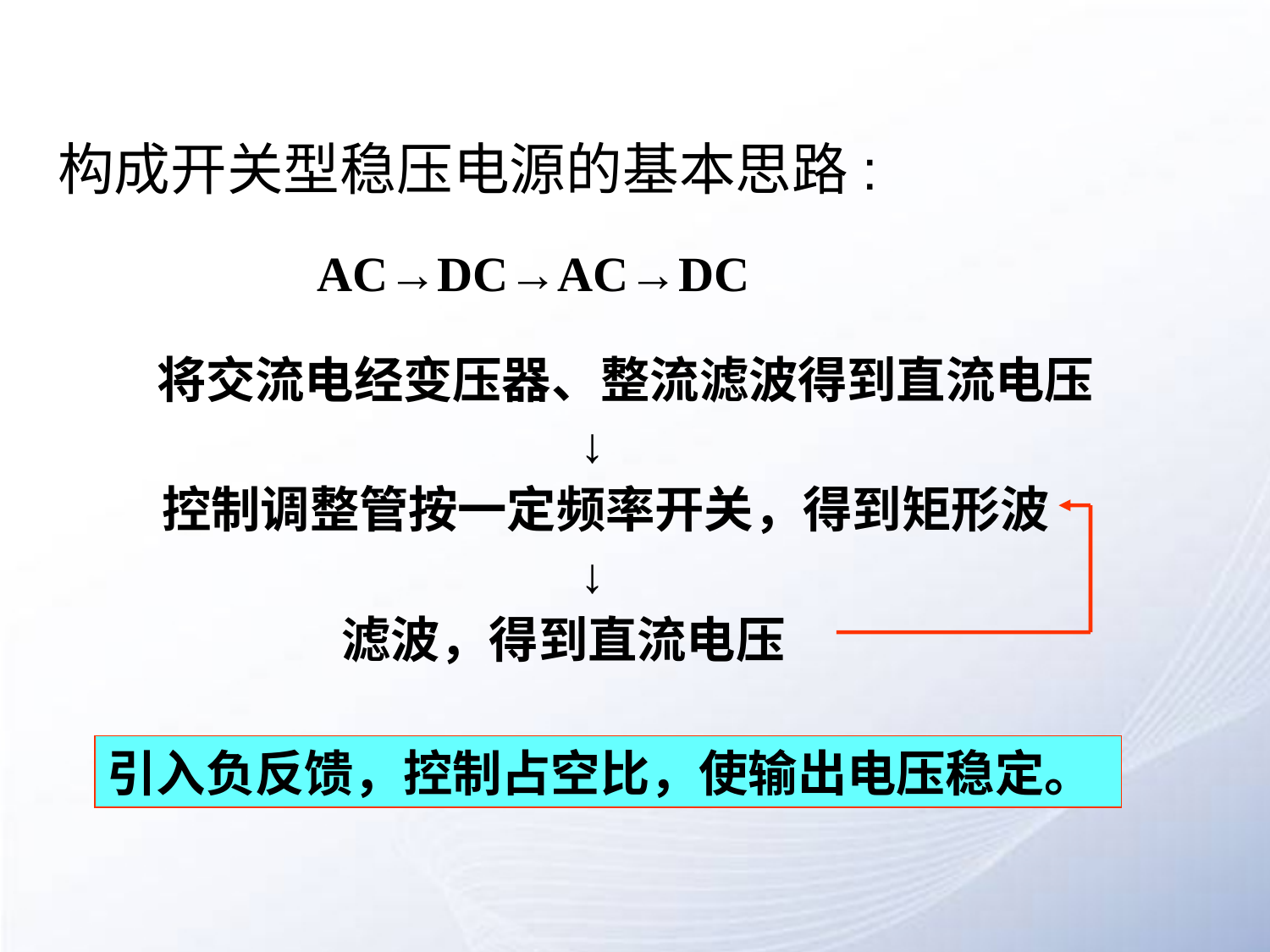

# 构成开关型稳压电源的基本思路:
AC→DC→AC→DC
  将交流电经变压器、整流滤波得到直流电压
                                 ↓
  控制调整管按一定频率开关，得到矩形波
                                 ↓
                  滤波，得到直流电压

引入负反馈，控制占空比，使输出电压稳定。